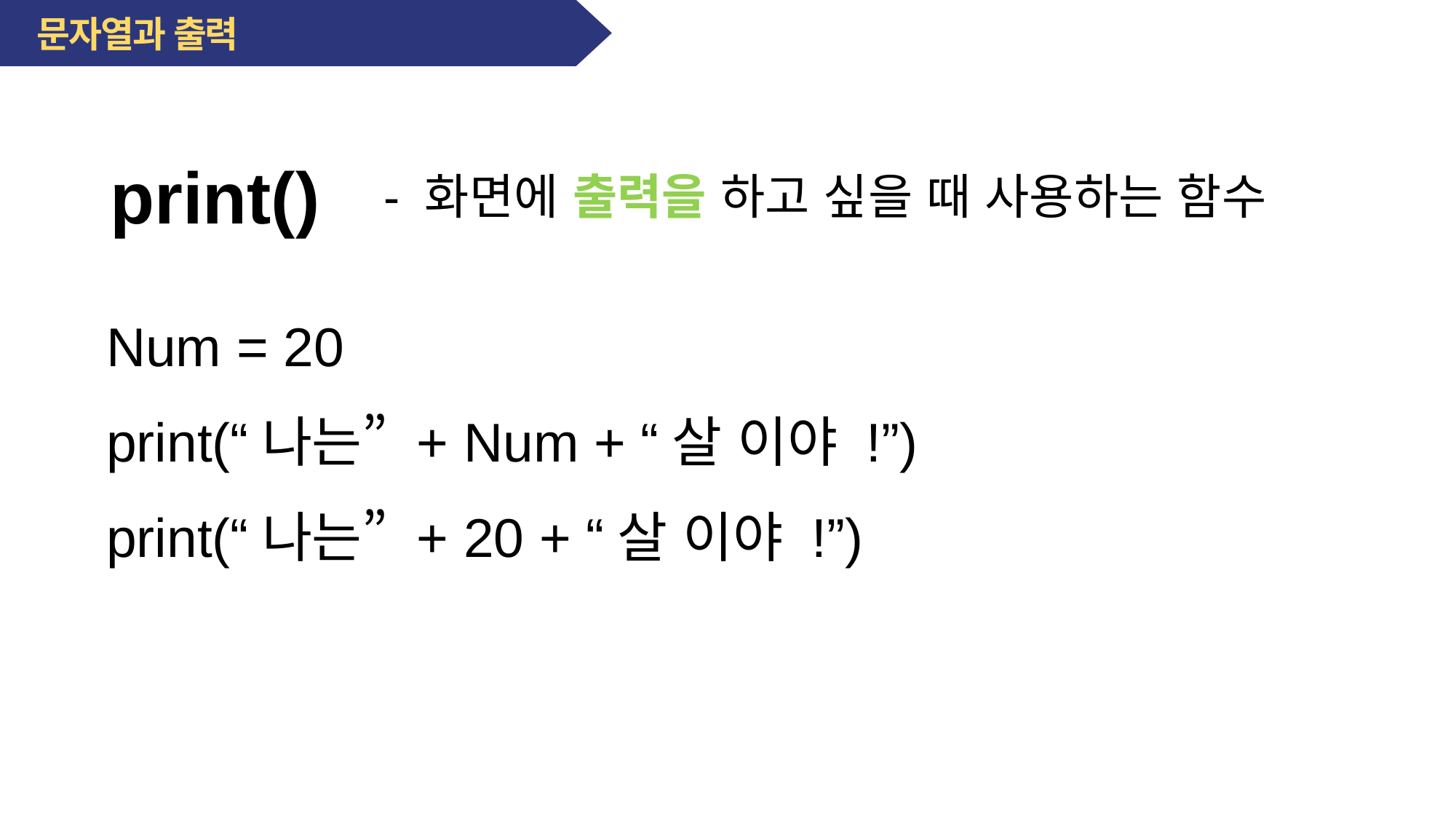

문자열과 출력
print()
- 화면에 출력을 하고 싶을 때 사용하는 함수
Num = 20
print(“나는” + Num + “살 이야 !”)
print(“나는” + 20 + “살 이야 !”)